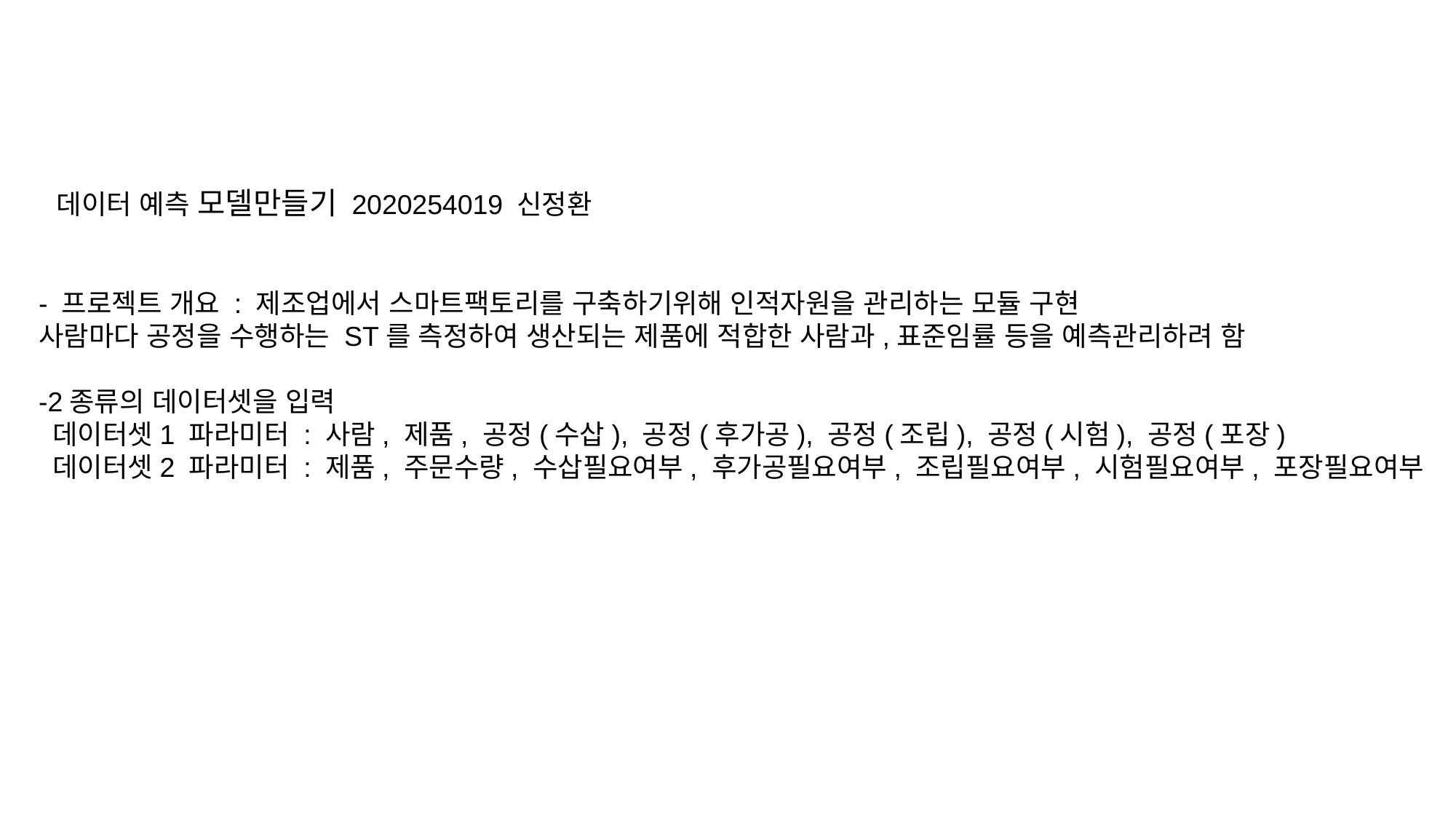

데이터 예측 모델만들기 2020254019 신정환
- 프로젝트 개요 : 제조업에서 스마트팩토리를 구축하기위해 인적자원을 관리하는 모듈 구현
사람마다 공정을 수행하는 ST를 측정하여 생산되는 제품에 적합한 사람과,표준임률 등을 예측관리하려 함

-2종류의 데이터셋을 입력
 데이터셋1 파라미터 : 사람, 제품, 공정(수삽), 공정(후가공), 공정(조립), 공정(시험), 공정(포장)
 데이터셋2 파라미터 : 제품, 주문수량, 수삽필요여부, 후가공필요여부, 조립필요여부, 시험필요여부, 포장필요여부